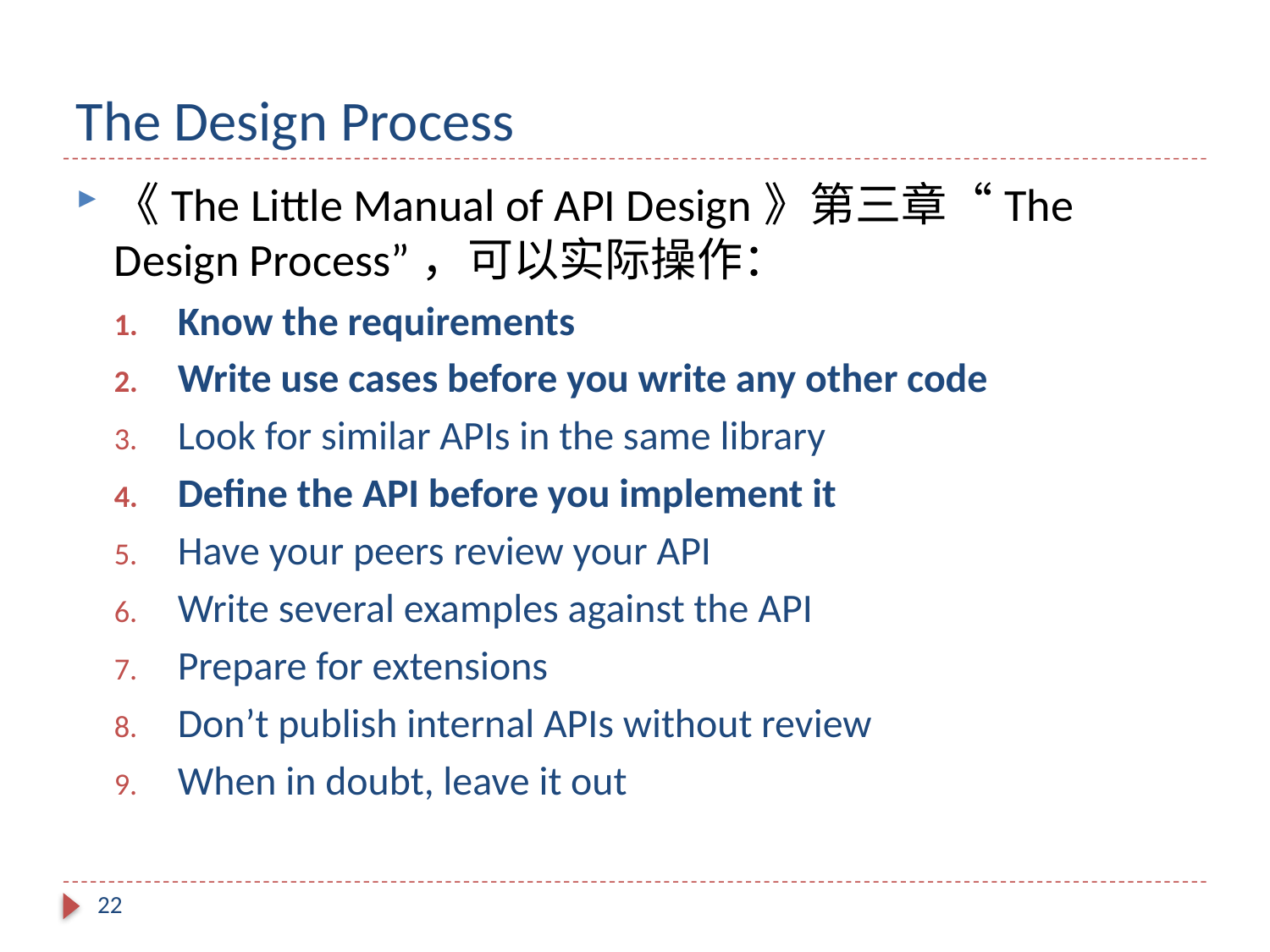

# The Design Process
《The Little Manual of API Design》第三章“The Design Process”，可以实际操作：
Know the requirements
Write use cases before you write any other code
Look for similar APIs in the same library
Define the API before you implement it
Have your peers review your API
Write several examples against the API
Prepare for extensions
Don’t publish internal APIs without review
When in doubt, leave it out
22